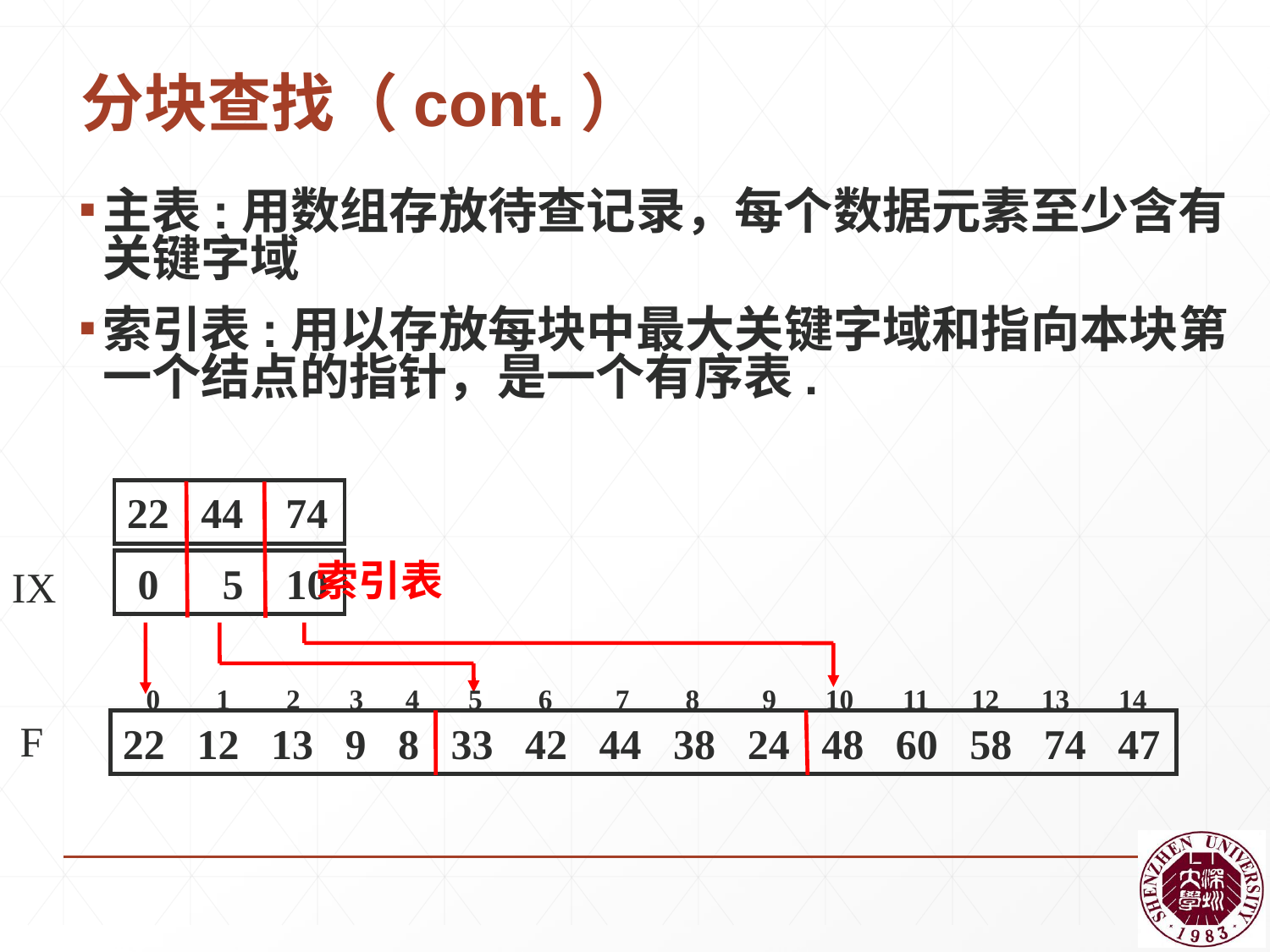

分块查找（cont.）
主表:用数组存放待查记录，每个数据元素至少含有关键字域
索引表:用以存放每块中最大关键字域和指向本块第一个结点的指针，是一个有序表.
22   44    74

索引表
 0      5    10
IX

 0        1        2       3      4       5        6         7        8         9       10       11      12      13       14
F
22   12   13   9   8   33   42   44   38   24   48   60   58   74   47